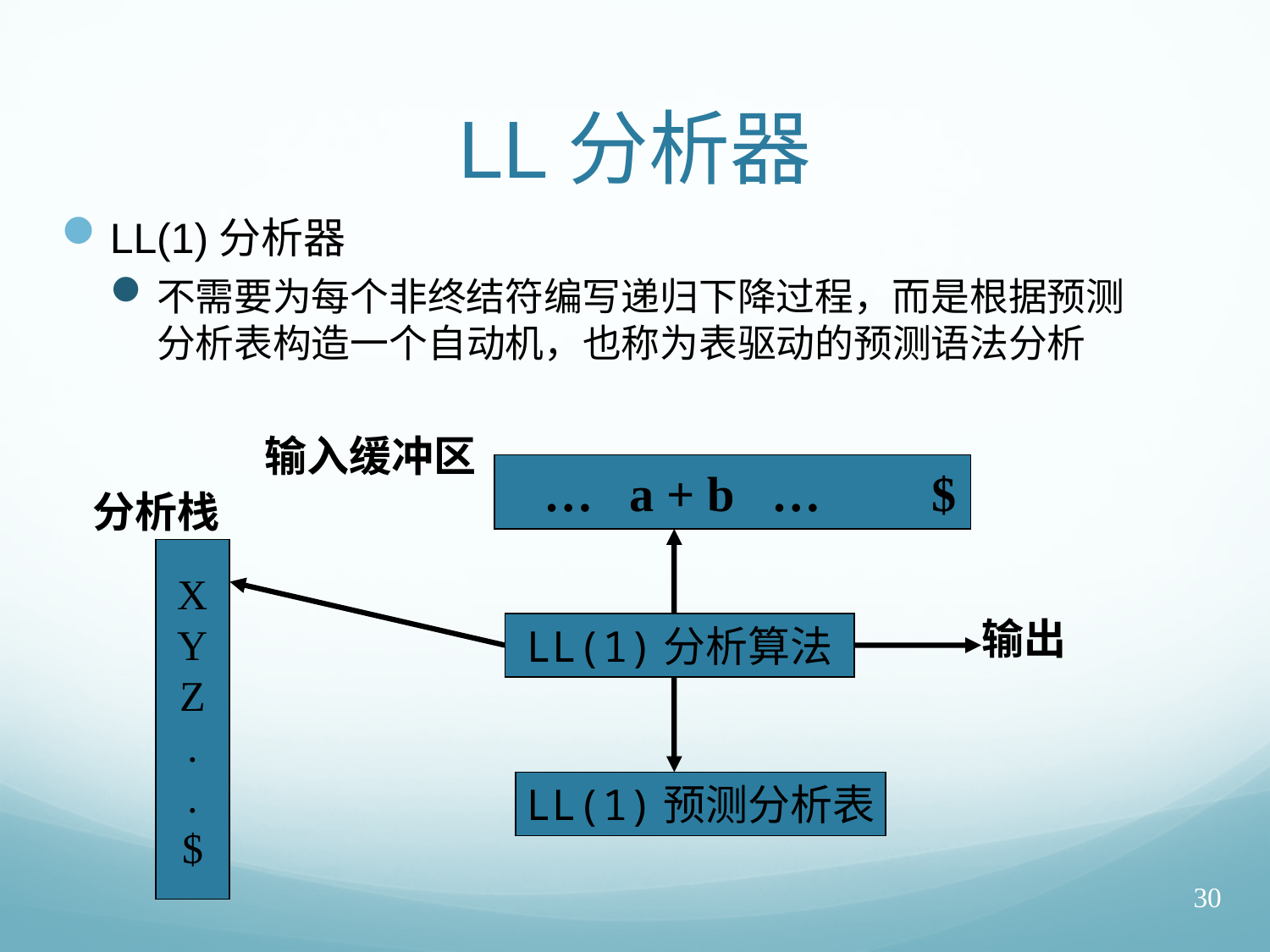

# LL分析器
LL(1)分析器
不需要为每个非终结符编写递归下降过程，而是根据预测分析表构造一个自动机，也称为表驱动的预测语法分析
输入缓冲区
   …   a + b   …         $
分析栈

X
Y
Z
.
.
$

输出
LL(1)分析算法

LL(1)预测分析表
30